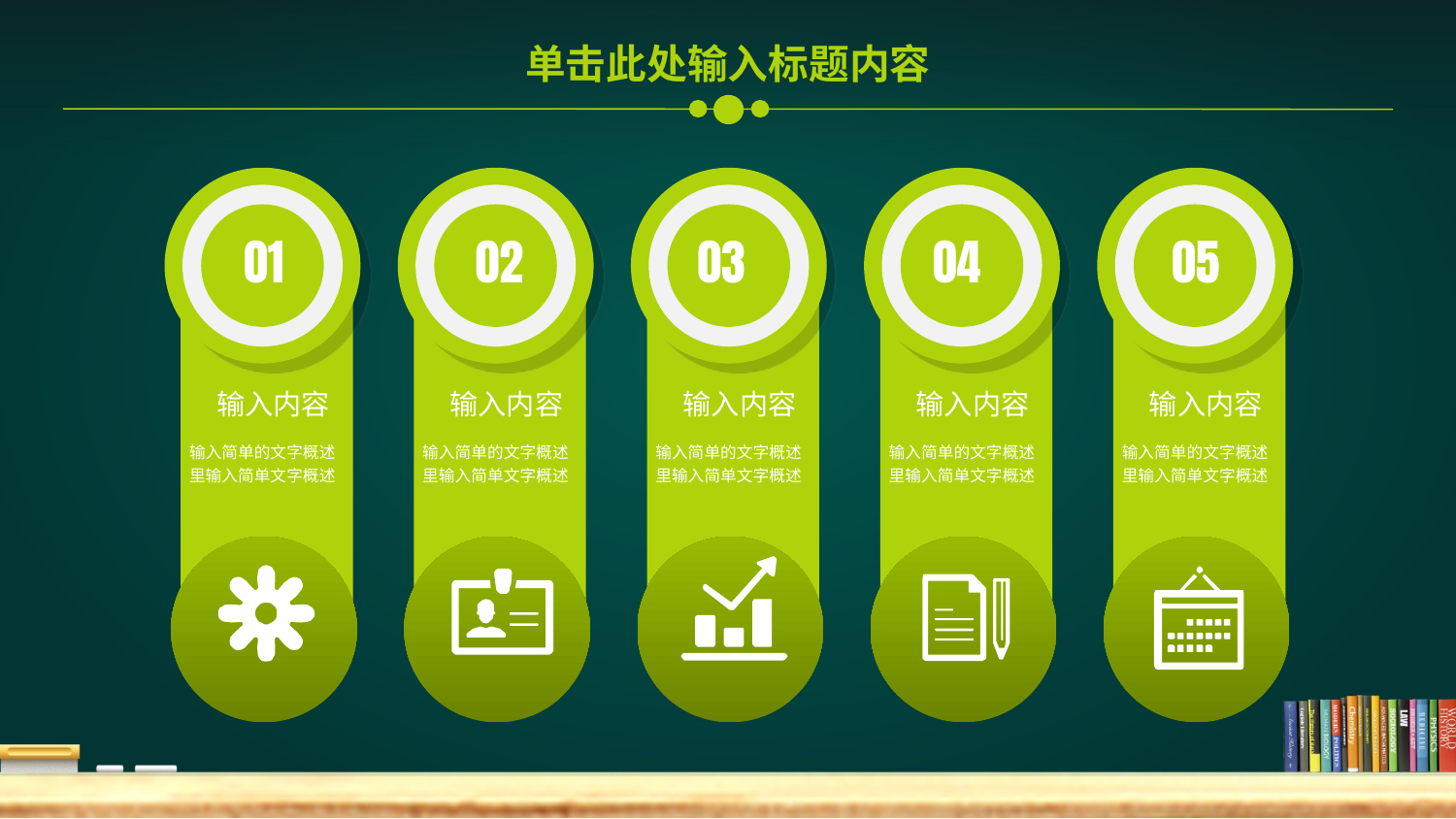

单击此处输入标题内容

01
02
03
04
05

输入内容
输入内容
输入内容
输入内容
输入内容
输入简单的文字概述里输入简单文字概述
输入简单的文字概述里输入简单文字概述
输入简单的文字概述里输入简单文字概述
输入简单的文字概述里输入简单文字概述
输入简单的文字概述里输入简单文字概述